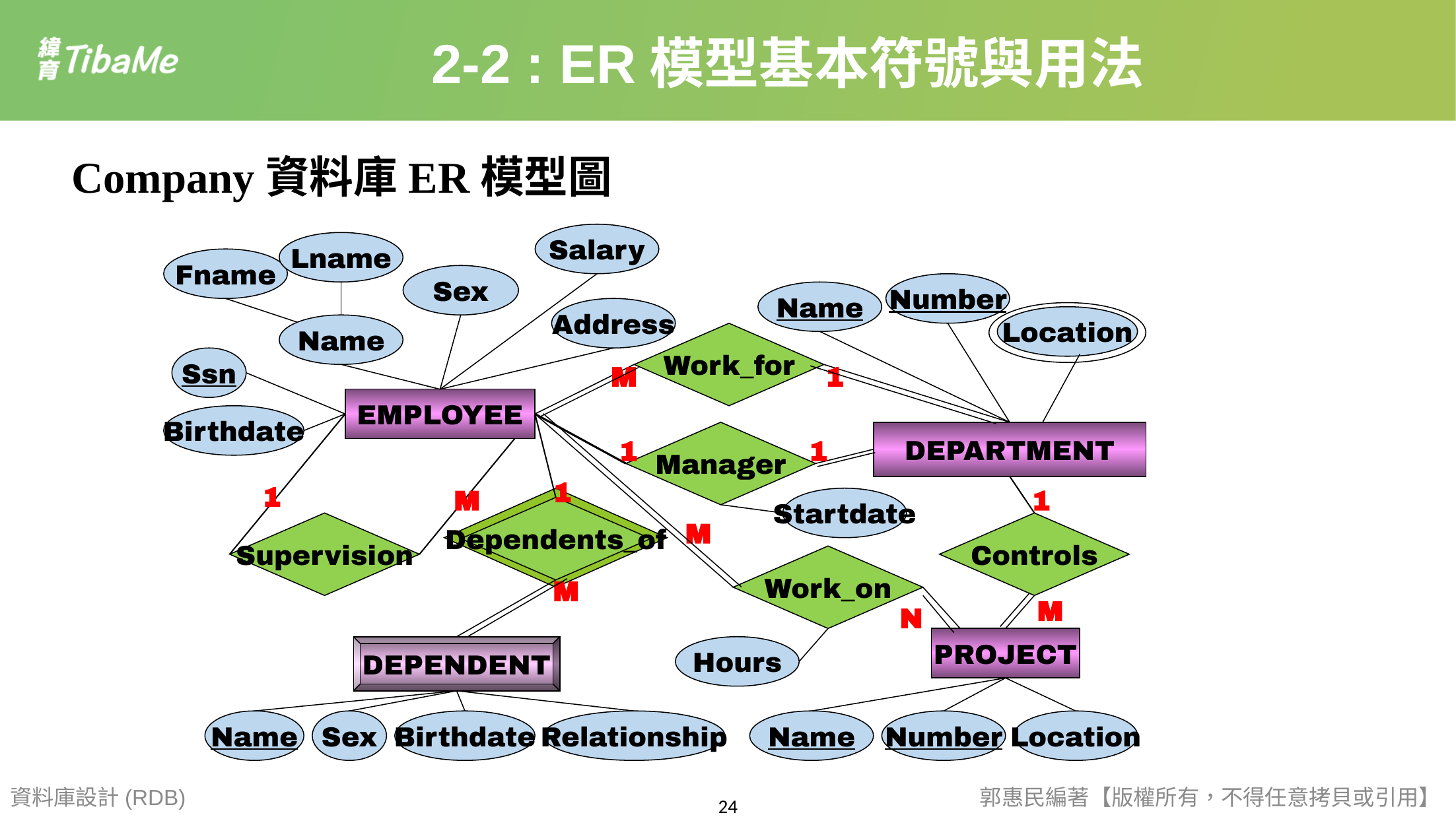

2-2 : ER模型基本符號與用法

Company資料庫ER模型圖
Salary
Lname
Fname
Sex
Number
Name
Address

Location
Name
Work_for
Ssn
M
1
EMPLOYEE
Birthdate
Manager
DEPARTMENT
1
1
1
1
M
1

Startdate
Dependents_of
M
Supervision
Controls
Work_on
M
M
N
PROJECT
DEPENDENT
Hours
Name
Sex
Birthdate
Relationship
Name
Number
Location
資料庫設計(RDB)
郭惠民編著【版權所有，不得任意拷貝或引用】